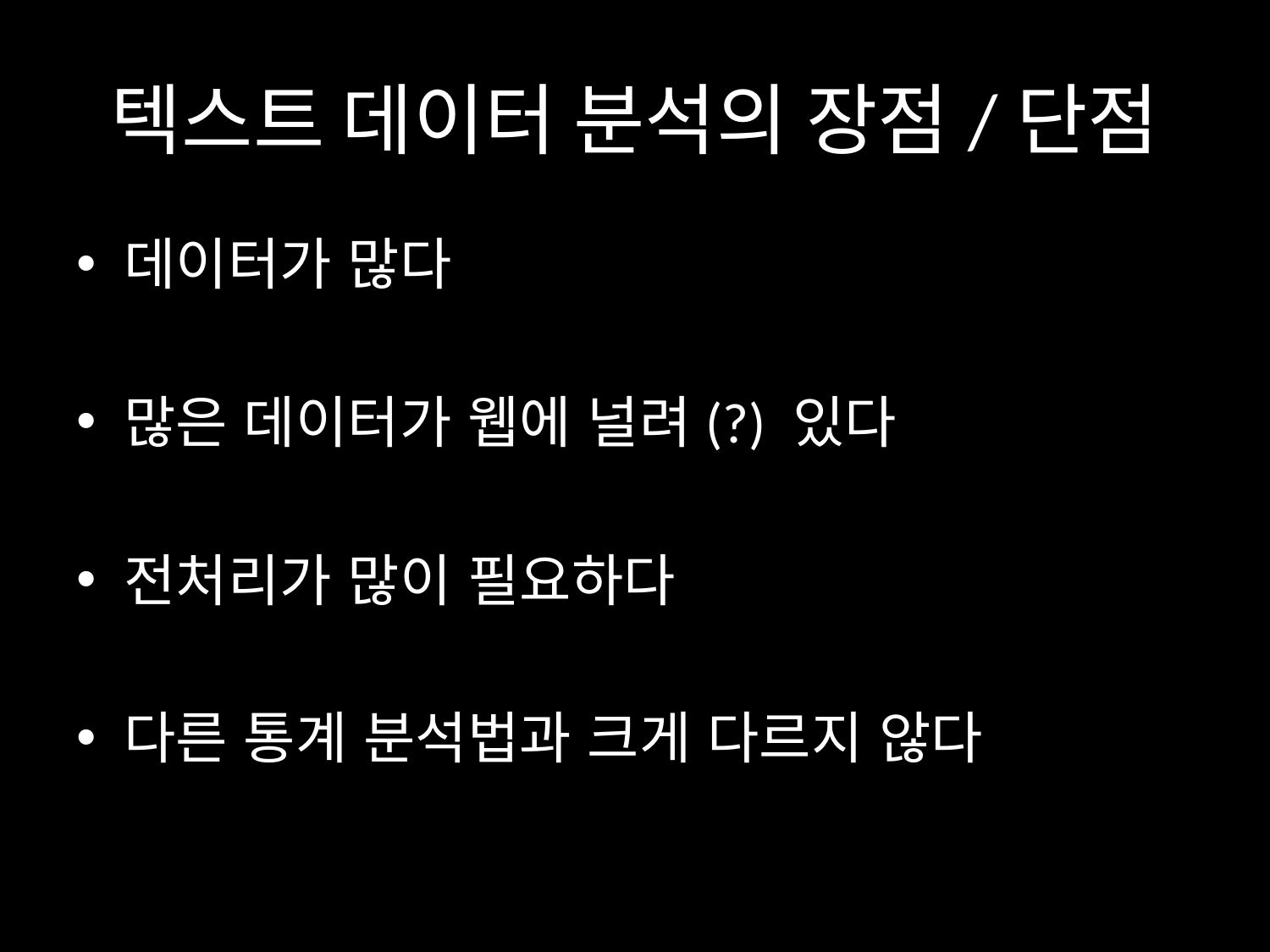

# 텍스트 데이터 분석의 장점/단점
데이터가 많다

많은 데이터가 웹에 널려(?) 있다

전처리가 많이 필요하다

다른 통계 분석법과 크게 다르지 않다